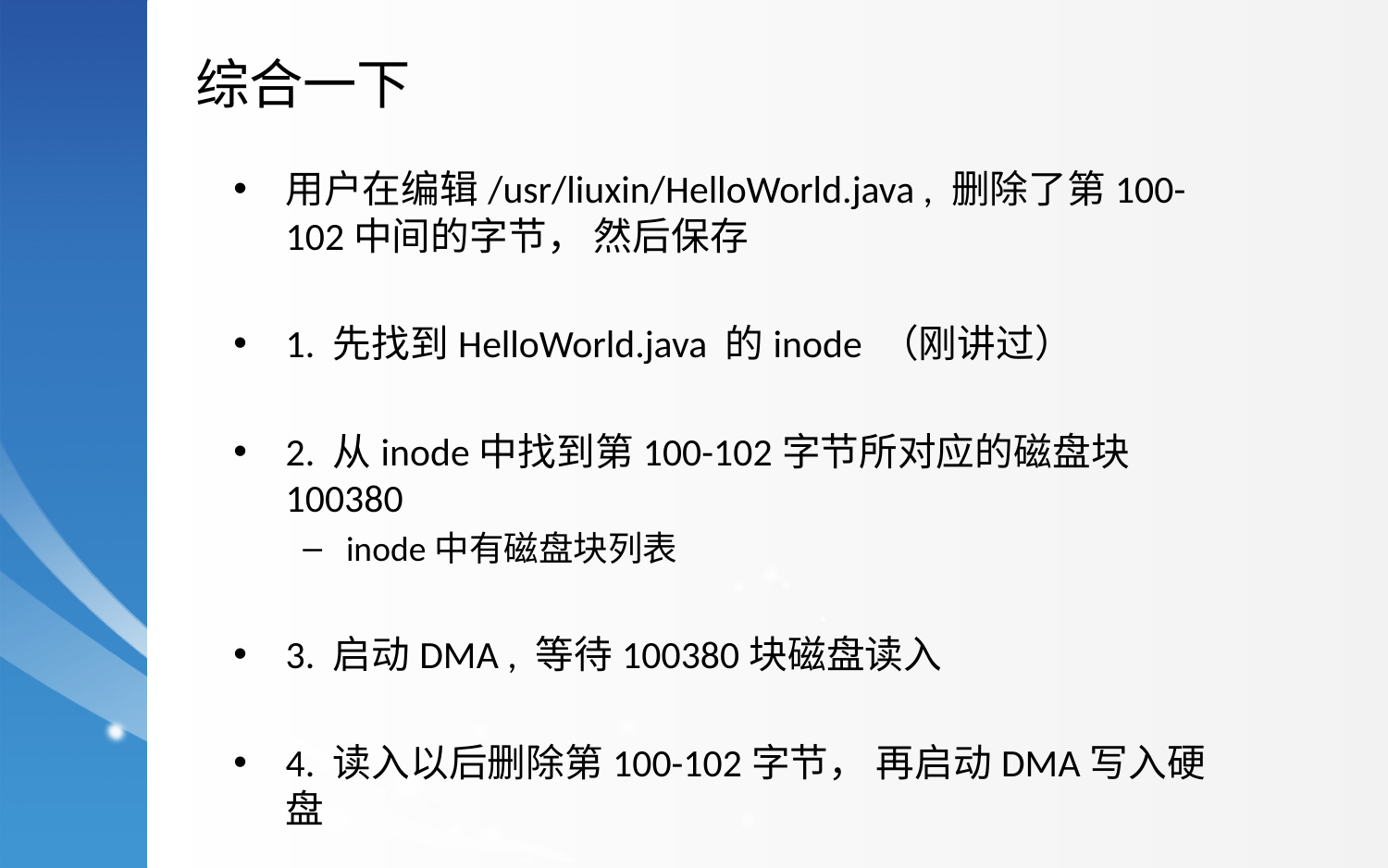

综合一下
用户在编辑/usr/liuxin/HelloWorld.java , 删除了第100-102中间的字节， 然后保存

1. 先找到HelloWorld.java 的inode （刚讲过）

2. 从inode中找到第100-102字节所对应的磁盘块 100380
inode中有磁盘块列表

3. 启动DMA , 等待100380块磁盘读入

4. 读入以后删除第100-102字节， 再启动DMA写入硬盘